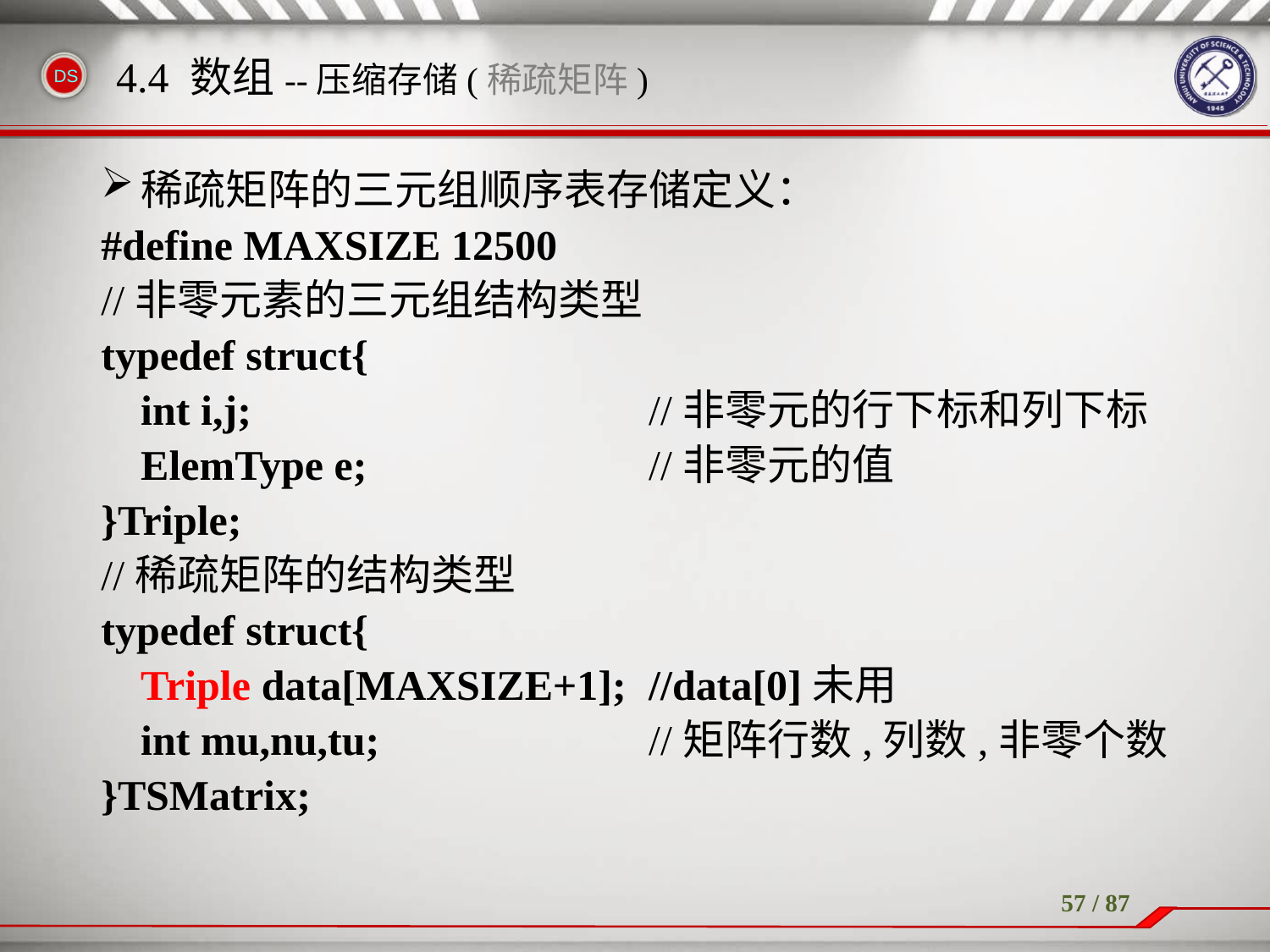

# 4.4 数组--压缩存储(稀疏矩阵)
稀疏矩阵的三元组顺序表存储定义：
#define MAXSIZE 12500
//非零元素的三元组结构类型
typedef struct{
	int i,j;	 			//非零元的行下标和列下标
	ElemType e; 			//非零元的值
}Triple;
//稀疏矩阵的结构类型
typedef struct{
	Triple data[MAXSIZE+1];  	//data[0]未用
	int mu,nu,tu;			//矩阵行数,列数,非零个数
}TSMatrix;